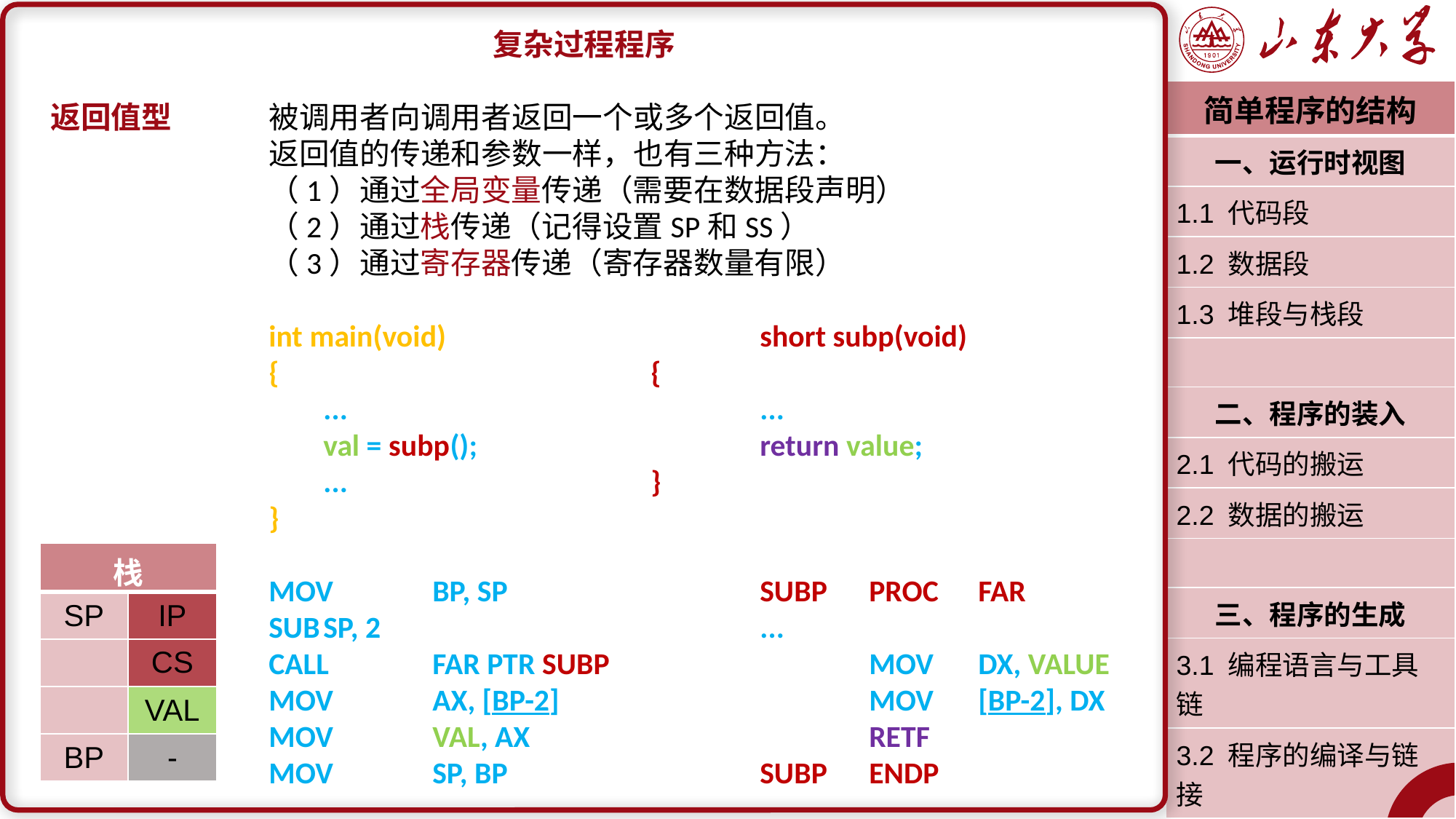

复杂过程程序

返回值型	被调用者向调用者返回一个或多个返回值。
		返回值的传递和参数一样，也有三种方法：
		（1）通过全局变量传递（需要在数据段声明）
		（2）通过栈传递（记得设置SP和SS）
		（3）通过寄存器传递（寄存器数量有限）

int main(void)			short subp(void)
{				{
	...				...
	val = subp();			return value;
	...			}
}

MOV	BP, SP			SUBP	PROC	FAR
SUB	SP, 2				...
CALL 	FAR PTR SUBP			MOV	DX, VALUE
MOV	AX, [BP-2]			MOV	[BP-2], DX
MOV	VAL, AX				RETF
MOV	SP, BP			SUBP	ENDP
| 简单程序的结构 |
| --- |
| 一、运行时视图 |
| 1.1 代码段 |
| 1.2 数据段 |
| 1.3 堆段与栈段 |
|  |
| 二、程序的装入 |
| 2.1 代码的搬运 |
| 2.2 数据的搬运 |
|  |
| 三、程序的生成 |
| 3.1 编程语言与工具链 |
| 3.2 程序的编译与链接 |
| 3.3 过程调用与栈框 |
| 潘润宇 2023.03 |
| 栈 |  |
| --- | --- |
| SP | IP |
|  | CS |
|  | VAL |
| BP | - |